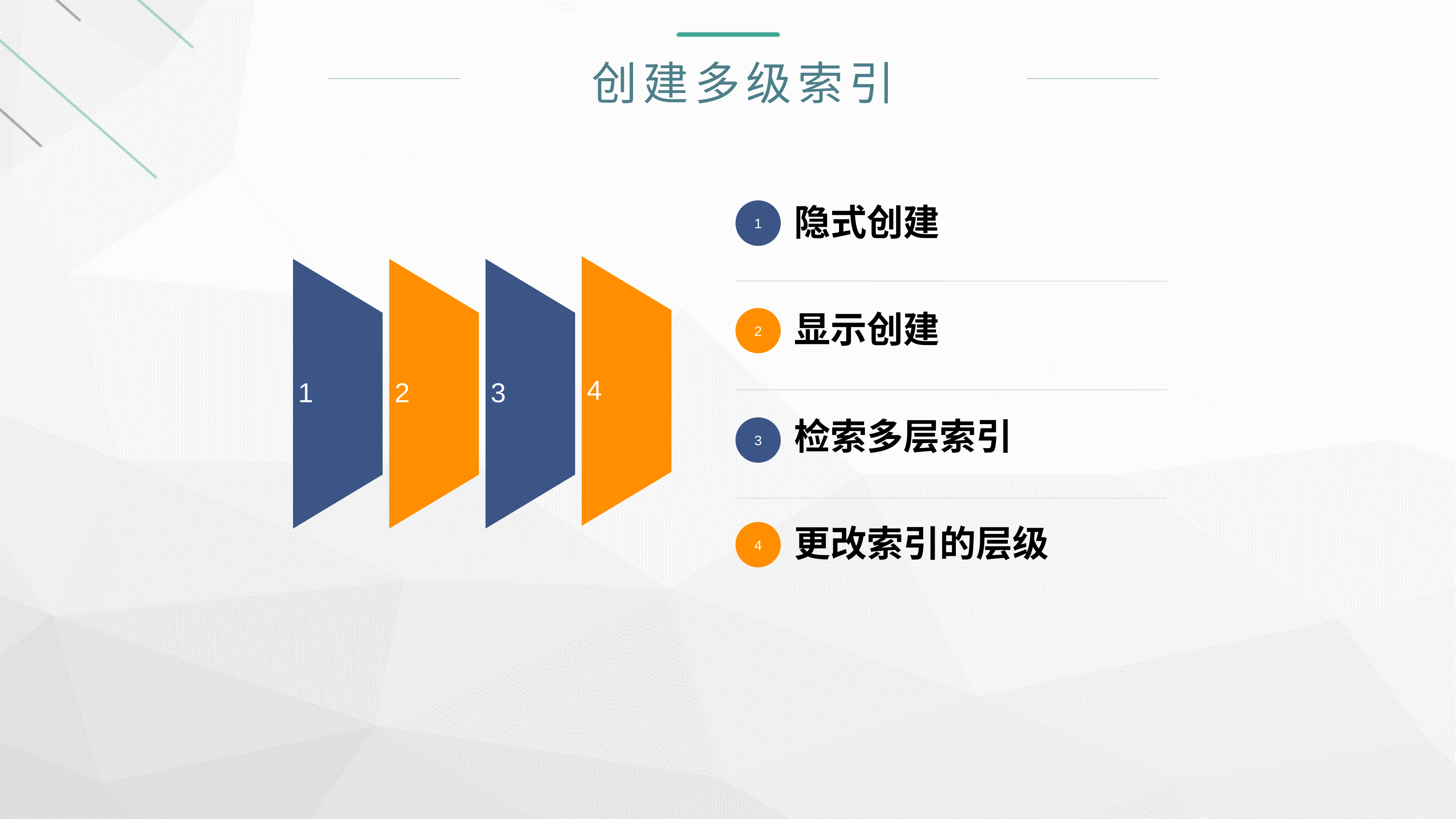

创建多级索引
1
隐式创建
4
1
2
3

2
显示创建

3
检索多层索引

4
更改索引的层级